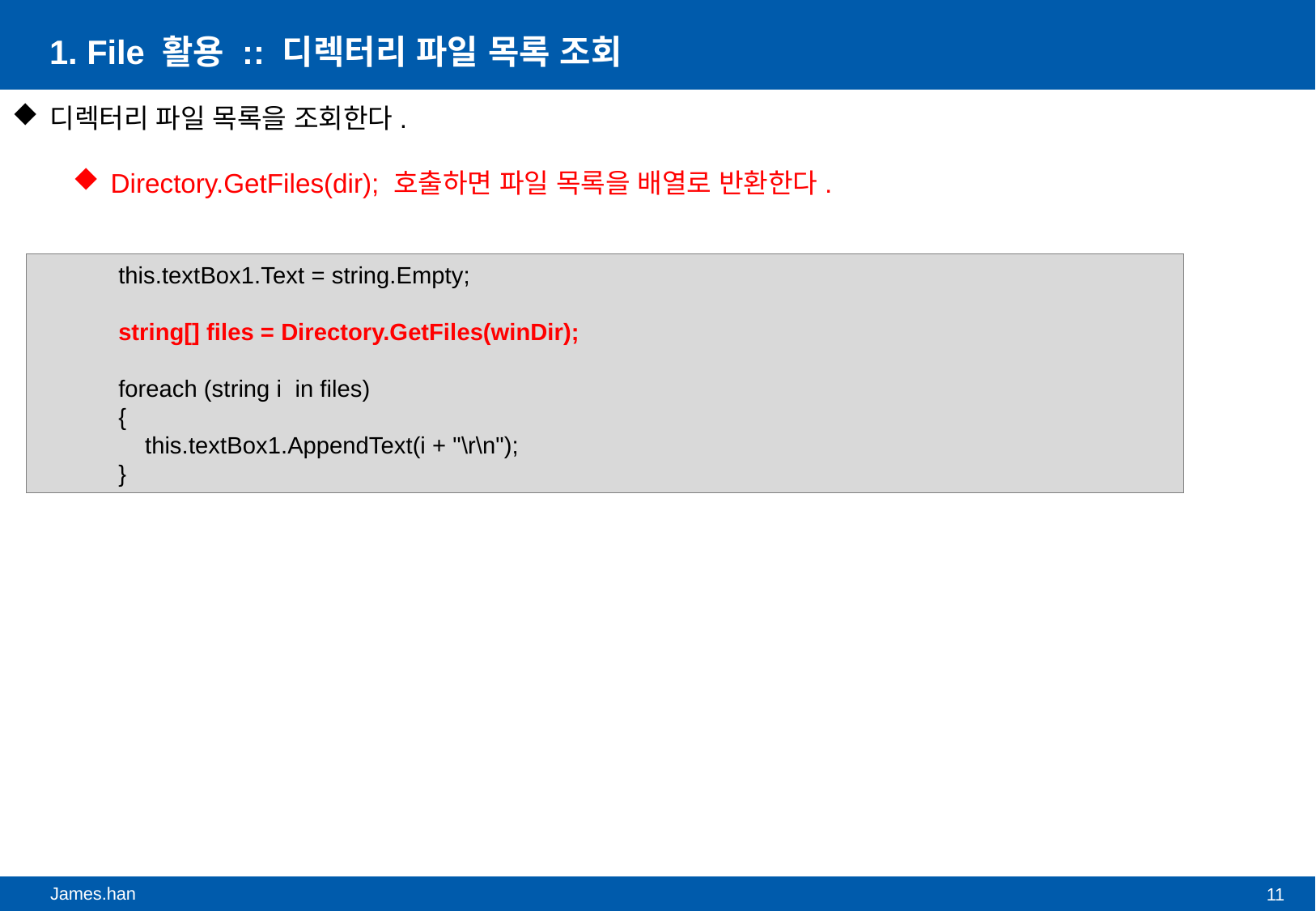

# 1. File 활용 :: 디렉터리 파일 목록 조회
디렉터리 파일 목록을 조회한다.

Directory.GetFiles(dir); 호출하면 파일 목록을 배열로 반환한다.

            this.textBox1.Text = string.Empty;

            string[] files = Directory.GetFiles(winDir);

            foreach (string i  in files)
            {
                this.textBox1.AppendText(i + "\r\n");
            }
11